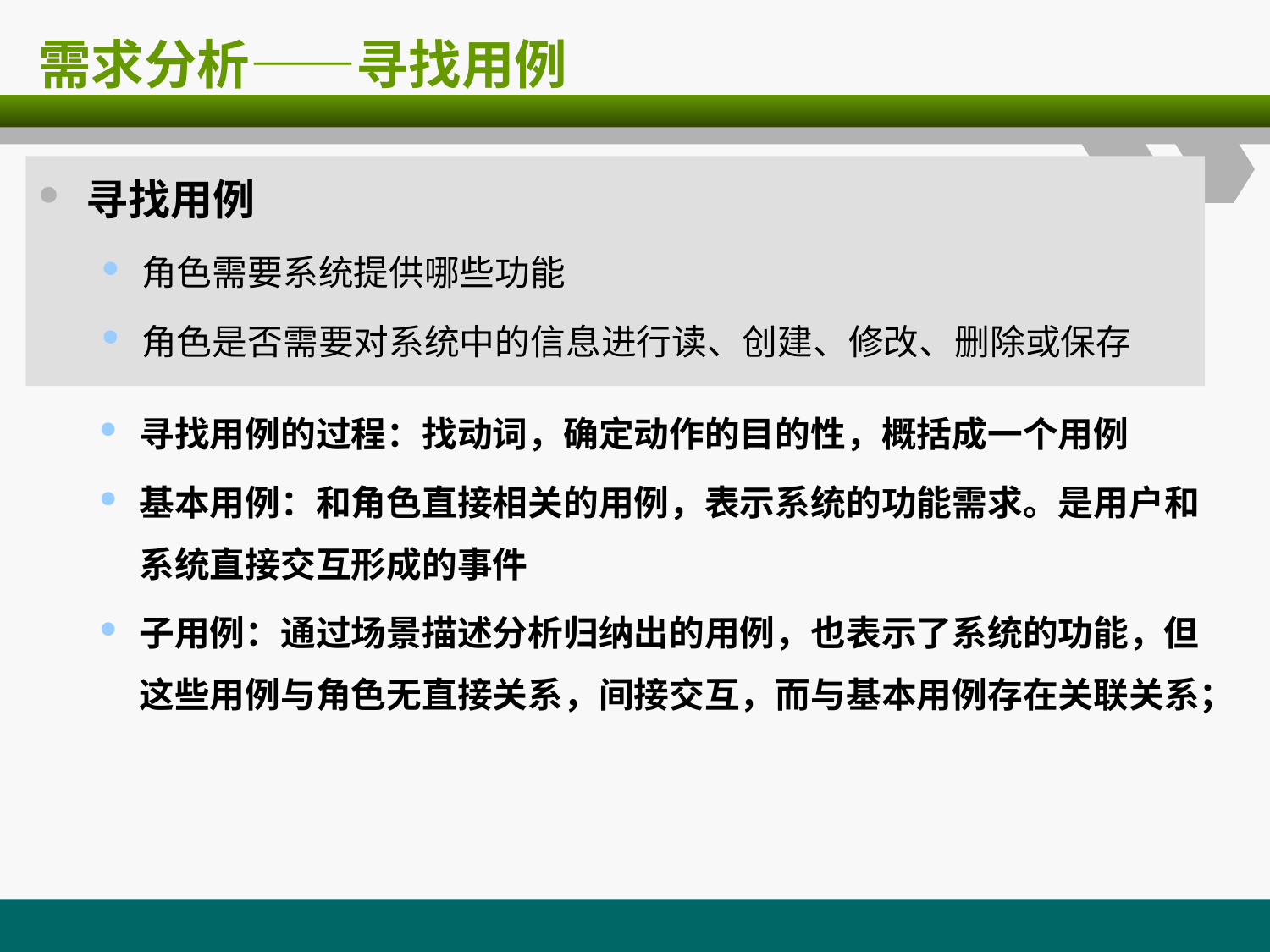

# 需求分析——寻找用例
寻找用例
角色需要系统提供哪些功能
角色是否需要对系统中的信息进行读、创建、修改、删除或保存
寻找用例的过程：找动词，确定动作的目的性，概括成一个用例
基本用例：和角色直接相关的用例，表示系统的功能需求。是用户和系统直接交互形成的事件
子用例：通过场景描述分析归纳出的用例，也表示了系统的功能，但这些用例与角色无直接关系，间接交互，而与基本用例存在关联关系；